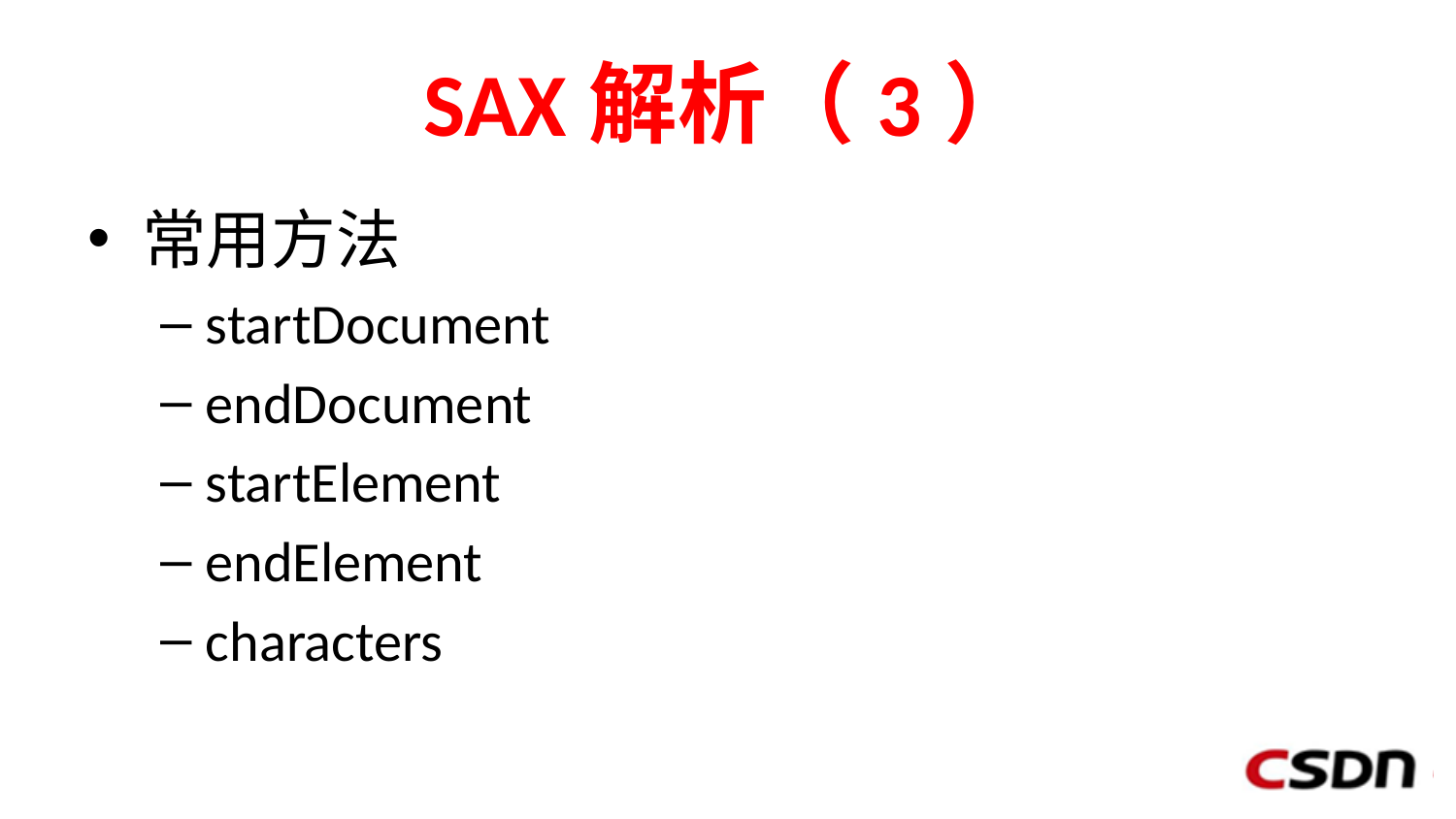

# SAX解析（3）
常用方法
startDocument
endDocument
startElement
endElement
characters